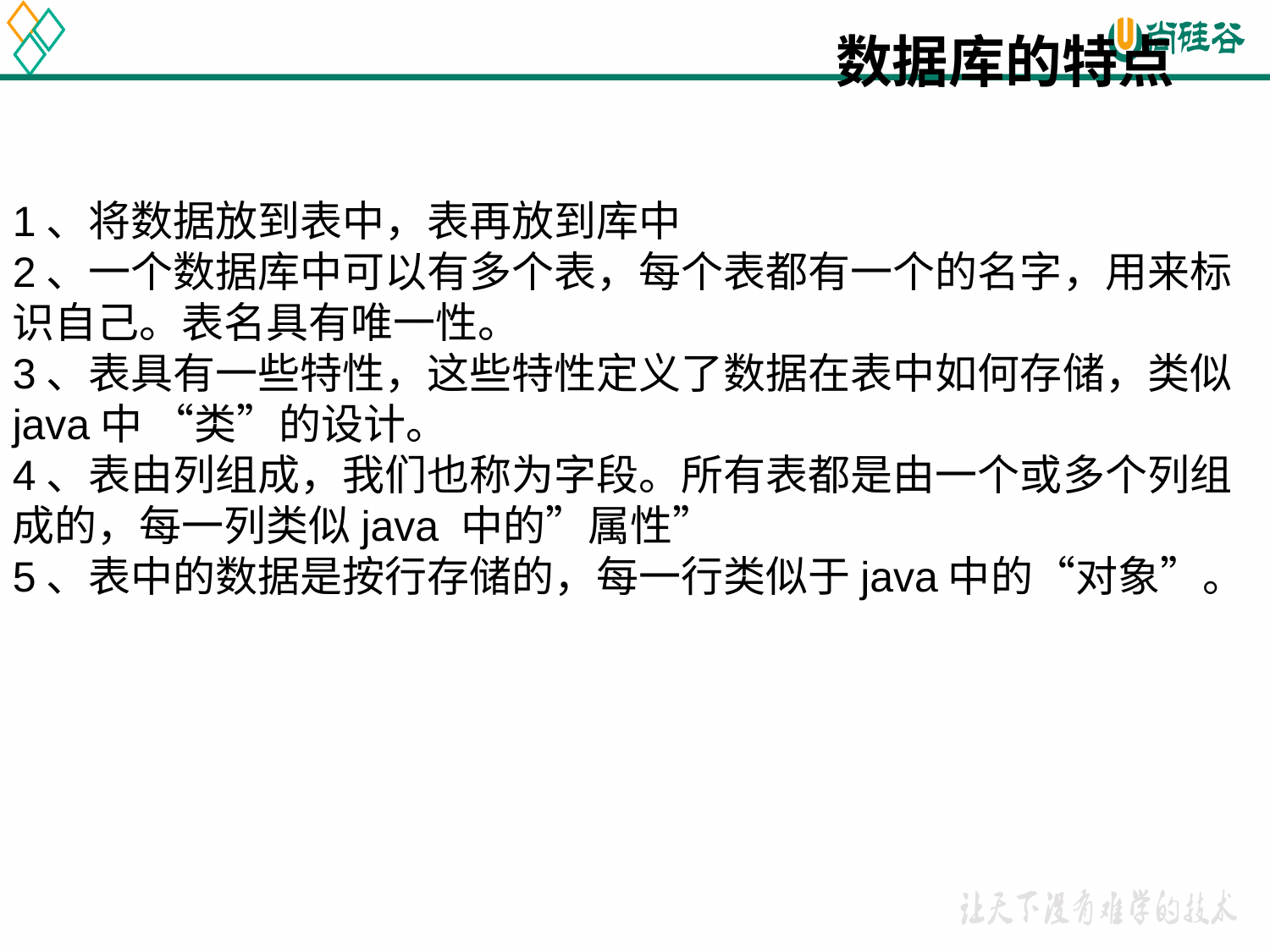

数据库的特点
1、将数据放到表中，表再放到库中
2、一个数据库中可以有多个表，每个表都有一个的名字，用来标识自己。表名具有唯一性。
3、表具有一些特性，这些特性定义了数据在表中如何存储，类似java中 “类”的设计。
4、表由列组成，我们也称为字段。所有表都是由一个或多个列组成的，每一列类似java 中的”属性”
5、表中的数据是按行存储的，每一行类似于java中的“对象”。